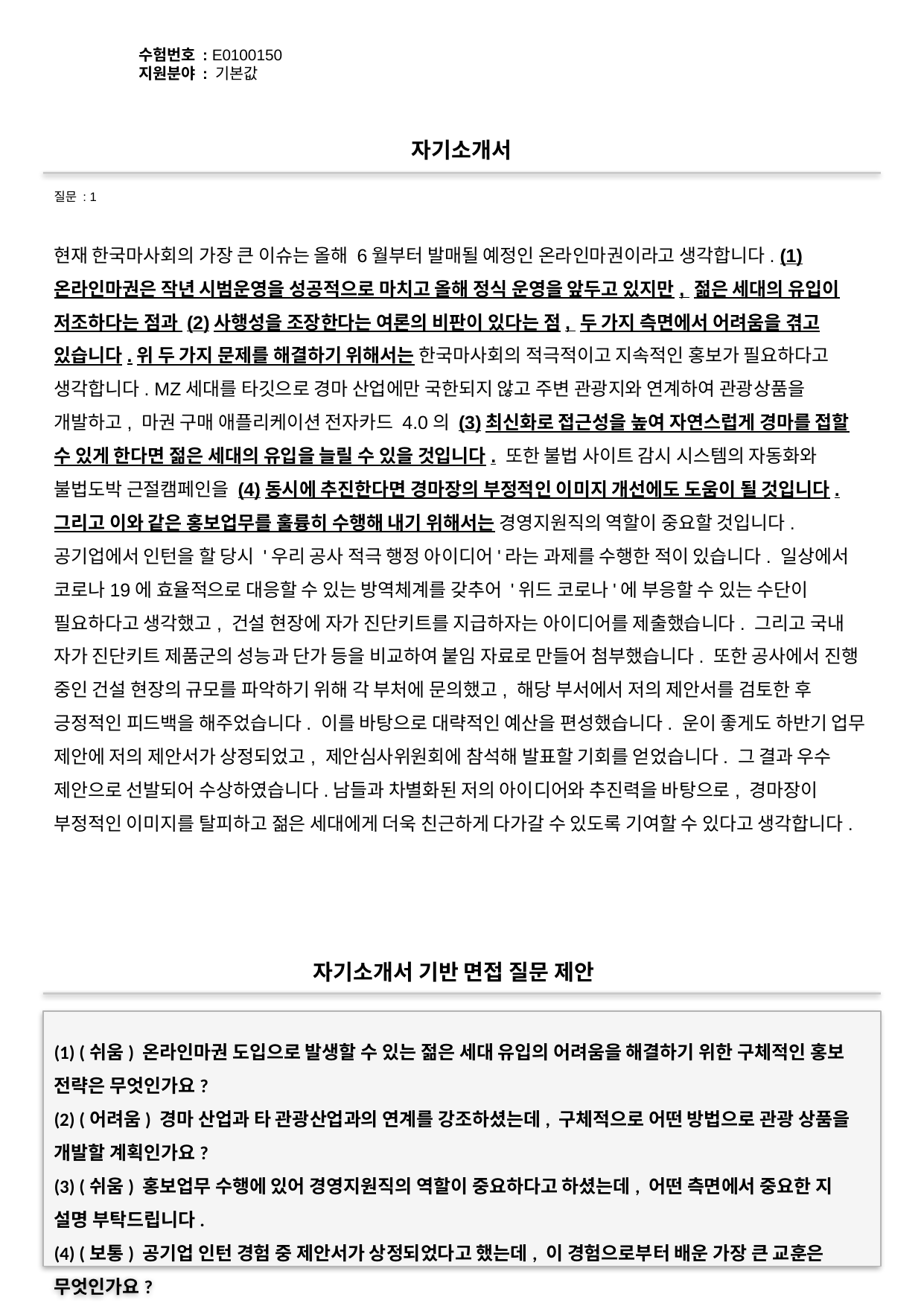

수험번호 : E0100150
지원분야 : 기본값
#

자기소개서

질문 : 1

현재 한국마사회의 가장 큰 이슈는 올해 6월부터 발매될 예정인 온라인마권이라고 생각합니다. (1)온라인마권은 작년 시범운영을 성공적으로 마치고 올해 정식 운영을 앞두고 있지만, 젊은 세대의 유입이 저조하다는 점과 (2)사행성을 조장한다는 여론의 비판이 있다는 점, 두 가지 측면에서 어려움을 겪고 있습니다.위 두 가지 문제를 해결하기 위해서는 한국마사회의 적극적이고 지속적인 홍보가 필요하다고 생각합니다. MZ세대를 타깃으로 경마 산업에만 국한되지 않고 주변 관광지와 연계하여 관광상품을 개발하고, 마권 구매 애플리케이션 전자카드 4.0의 (3)최신화로 접근성을 높여 자연스럽게 경마를 접할 수 있게 한다면 젊은 세대의 유입을 늘릴 수 있을 것입니다. 또한 불법 사이트 감시 시스템의 자동화와 불법도박 근절캠페인을 (4)동시에 추진한다면 경마장의 부정적인 이미지 개선에도 도움이 될 것입니다. 그리고 이와 같은 홍보업무를 훌륭히 수행해 내기 위해서는 경영지원직의 역할이 중요할 것입니다.공기업에서 인턴을 할 당시 '우리 공사 적극 행정 아이디어'라는 과제를 수행한 적이 있습니다. 일상에서 코로나19에 효율적으로 대응할 수 있는 방역체계를 갖추어 '위드 코로나'에 부응할 수 있는 수단이 필요하다고 생각했고, 건설 현장에 자가 진단키트를 지급하자는 아이디어를 제출했습니다. 그리고 국내 자가 진단키트 제품군의 성능과 단가 등을 비교하여 붙임 자료로 만들어 첨부했습니다. 또한 공사에서 진행 중인 건설 현장의 규모를 파악하기 위해 각 부처에 문의했고, 해당 부서에서 저의 제안서를 검토한 후 긍정적인 피드백을 해주었습니다. 이를 바탕으로 대략적인 예산을 편성했습니다. 운이 좋게도 하반기 업무 제안에 저의 제안서가 상정되었고, 제안심사위원회에 참석해 발표할 기회를 얻었습니다. 그 결과 우수 제안으로 선발되어 수상하였습니다.남들과 차별화된 저의 아이디어와 추진력을 바탕으로, 경마장이 부정적인 이미지를 탈피하고 젊은 세대에게 더욱 친근하게 다가갈 수 있도록 기여할 수 있다고 생각합니다.

자기소개서 기반 면접 질문 제안

(1) (쉬움) 온라인마권 도입으로 발생할 수 있는 젊은 세대 유입의 어려움을 해결하기 위한 구체적인 홍보 전략은 무엇인가요?
(2) (어려움) 경마 산업과 타 관광산업과의 연계를 강조하셨는데, 구체적으로 어떤 방법으로 관광 상품을 개발할 계획인가요?
(3) (쉬움) 홍보업무 수행에 있어 경영지원직의 역할이 중요하다고 하셨는데, 어떤 측면에서 중요한 지 설명 부탁드립니다.
(4) (보통) 공기업 인턴 경험 중 제안서가 상정되었다고 했는데, 이 경험으로부터 배운 가장 큰 교훈은 무엇인가요?